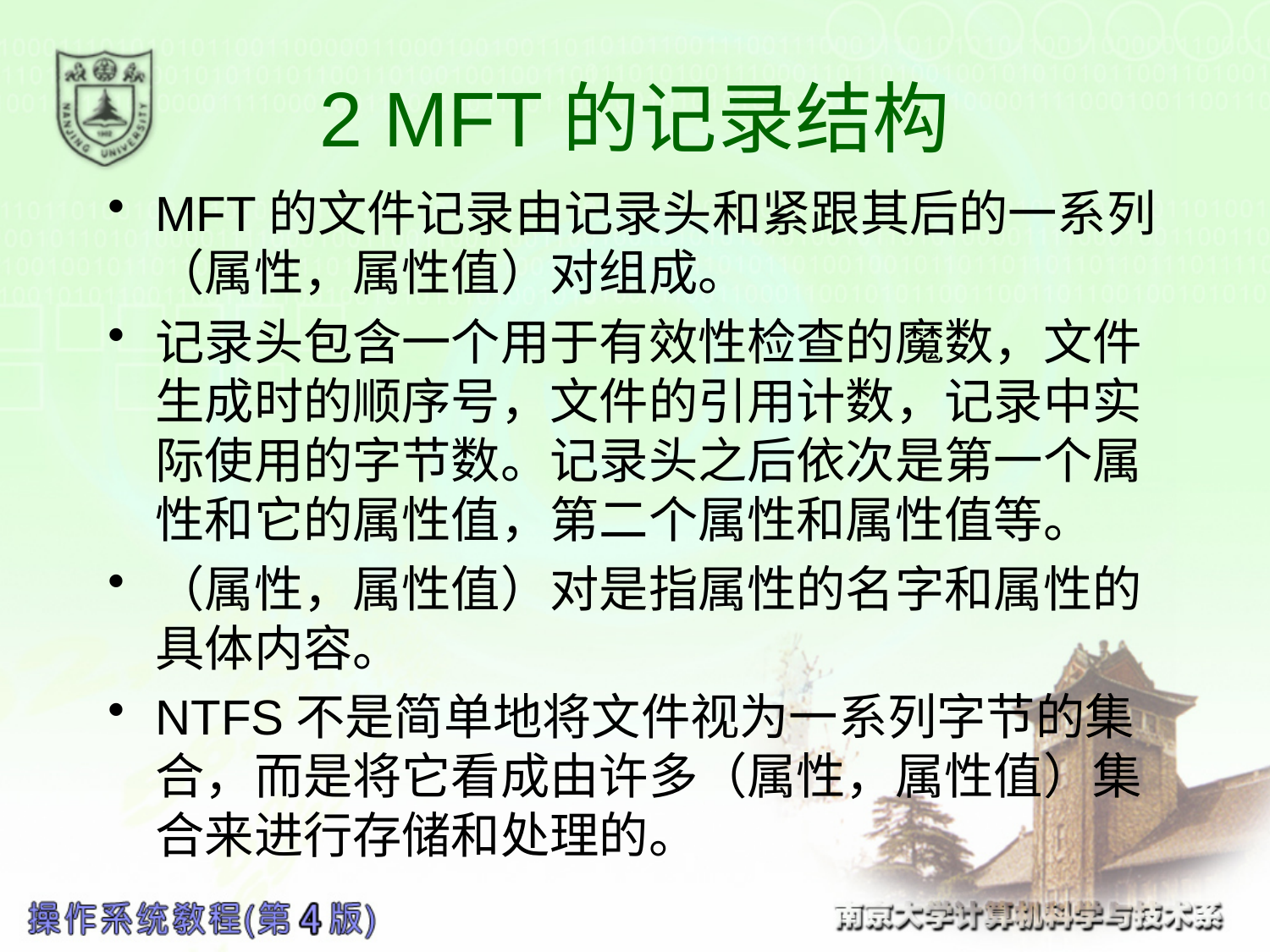

# 2 MFT的记录结构
MFT的文件记录由记录头和紧跟其后的一系列（属性，属性值）对组成。
记录头包含一个用于有效性检查的魔数，文件生成时的顺序号，文件的引用计数，记录中实际使用的字节数。记录头之后依次是第一个属性和它的属性值，第二个属性和属性值等。
（属性，属性值）对是指属性的名字和属性的具体内容。
NTFS不是简单地将文件视为一系列字节的集合，而是将它看成由许多（属性，属性值）集合来进行存储和处理的。